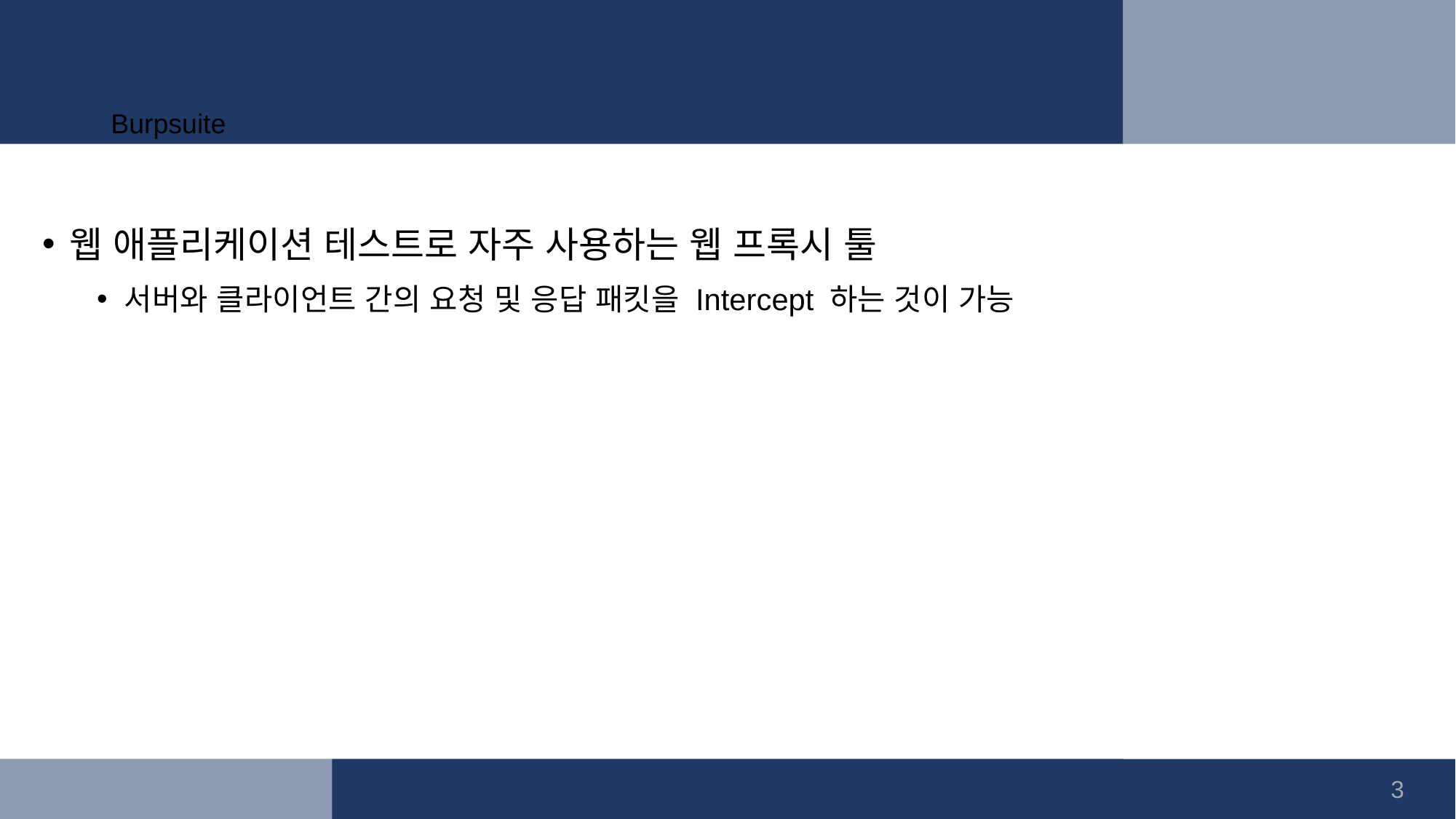

# Burpsuite
웹 애플리케이션 테스트로 자주 사용하는 웹 프록시 툴
서버와 클라이언트 간의 요청 및 응답 패킷을 Intercept 하는 것이 가능
3